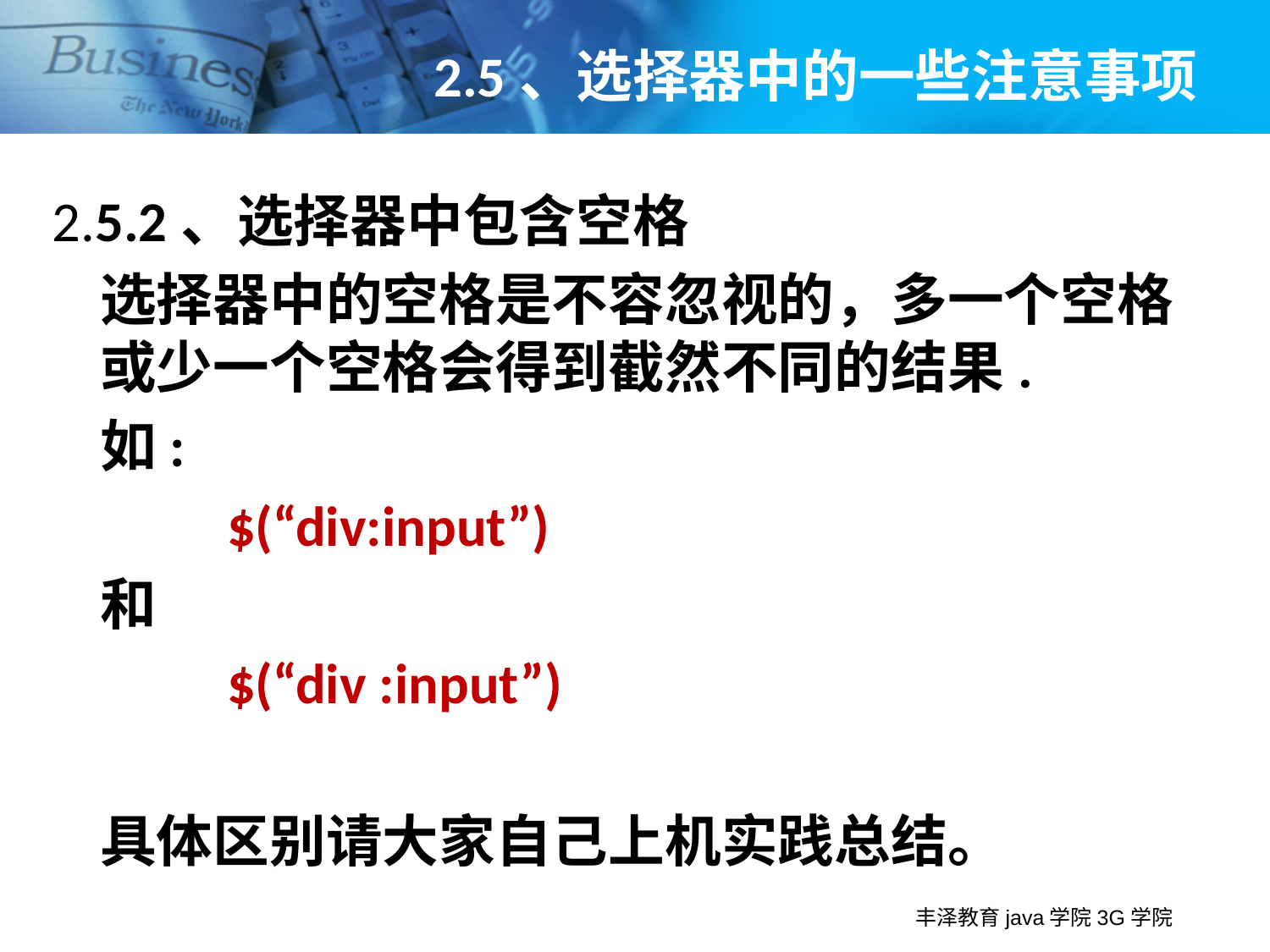

# 2.5、选择器中的一些注意事项
2.5.2、选择器中包含空格
	选择器中的空格是不容忽视的，多一个空格或少一个空格会得到截然不同的结果.
	如:
		$(“div:input”)
	和
		$(“div :input”)

	具体区别请大家自己上机实践总结。